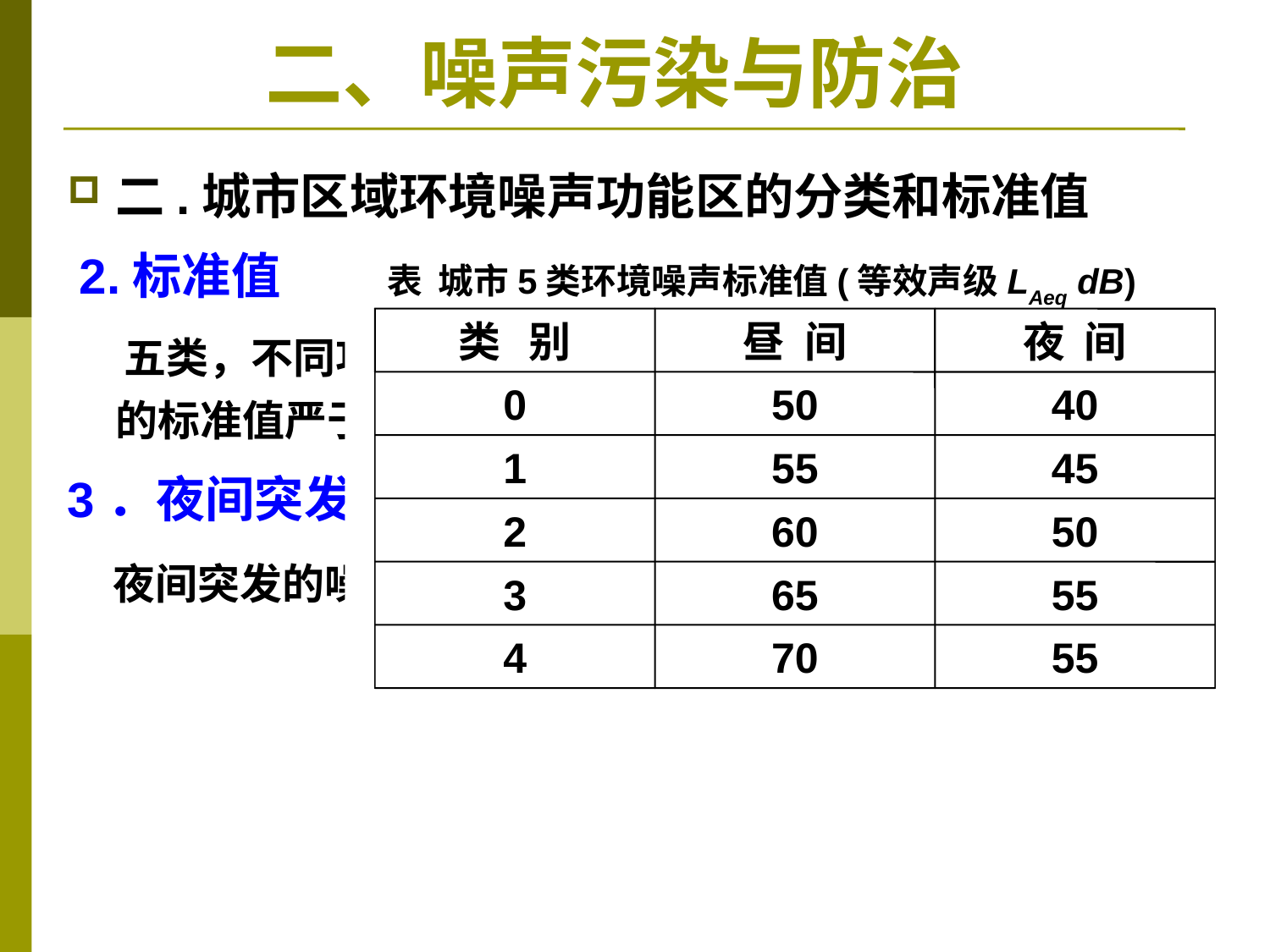

# 二、噪声污染与防治
二.城市区域环境噪声功能区的分类和标准值
 2.标准值
    五类，不同功能类别执行相应类别的标准值。功能类别高的标准值严于低的区域。（表）
3．夜间突发噪声限值
   夜间突发的噪声，其最大值不准超过标准值15dB

表  城市5类环境噪声标准值(等效声级LAeq dB)
类   别

昼  间

夜  间

0

50
40
1

55
45
2

60
50
3

65
55
4

70
55